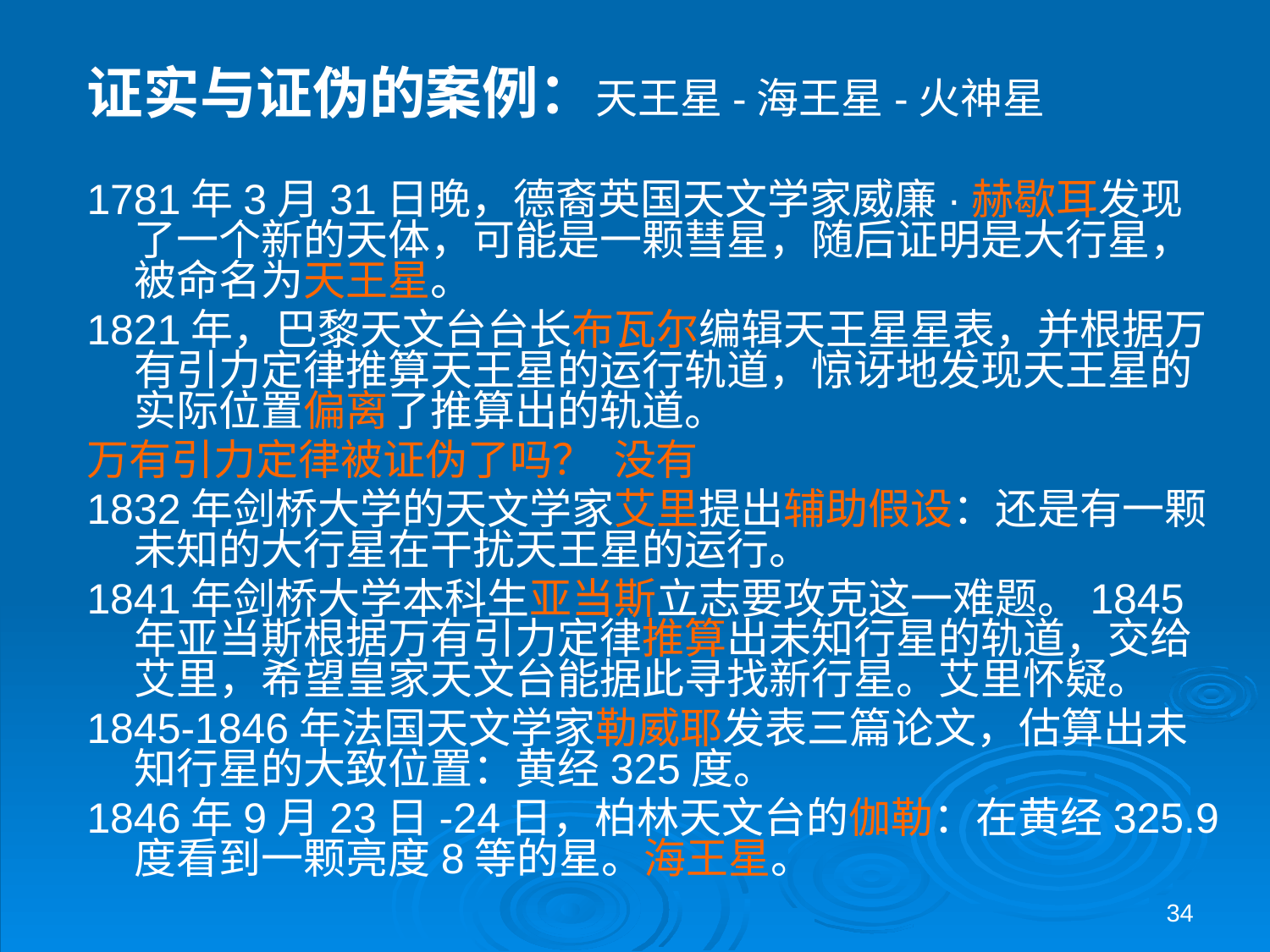

证实与证伪的案例：天王星-海王星-火神星

1781年3月31日晚，德裔英国天文学家威廉·赫歇耳发现了一个新的天体，可能是一颗彗星，随后证明是大行星，被命名为天王星。
1821年，巴黎天文台台长布瓦尔编辑天王星星表，并根据万有引力定律推算天王星的运行轨道，惊讶地发现天王星的实际位置偏离了推算出的轨道。
万有引力定律被证伪了吗？  没有
1832年剑桥大学的天文学家艾里提出辅助假设：还是有一颗未知的大行星在干扰天王星的运行。
1841年剑桥大学本科生亚当斯立志要攻克这一难题。1845年亚当斯根据万有引力定律推算出未知行星的轨道，交给艾里，希望皇家天文台能据此寻找新行星。艾里怀疑。
1845-1846年法国天文学家勒威耶发表三篇论文，估算出未知行星的大致位置：黄经325度。
1846年9月23日-24日，柏林天文台的伽勒：在黄经325.9度看到一颗亮度8等的星。海王星。
34